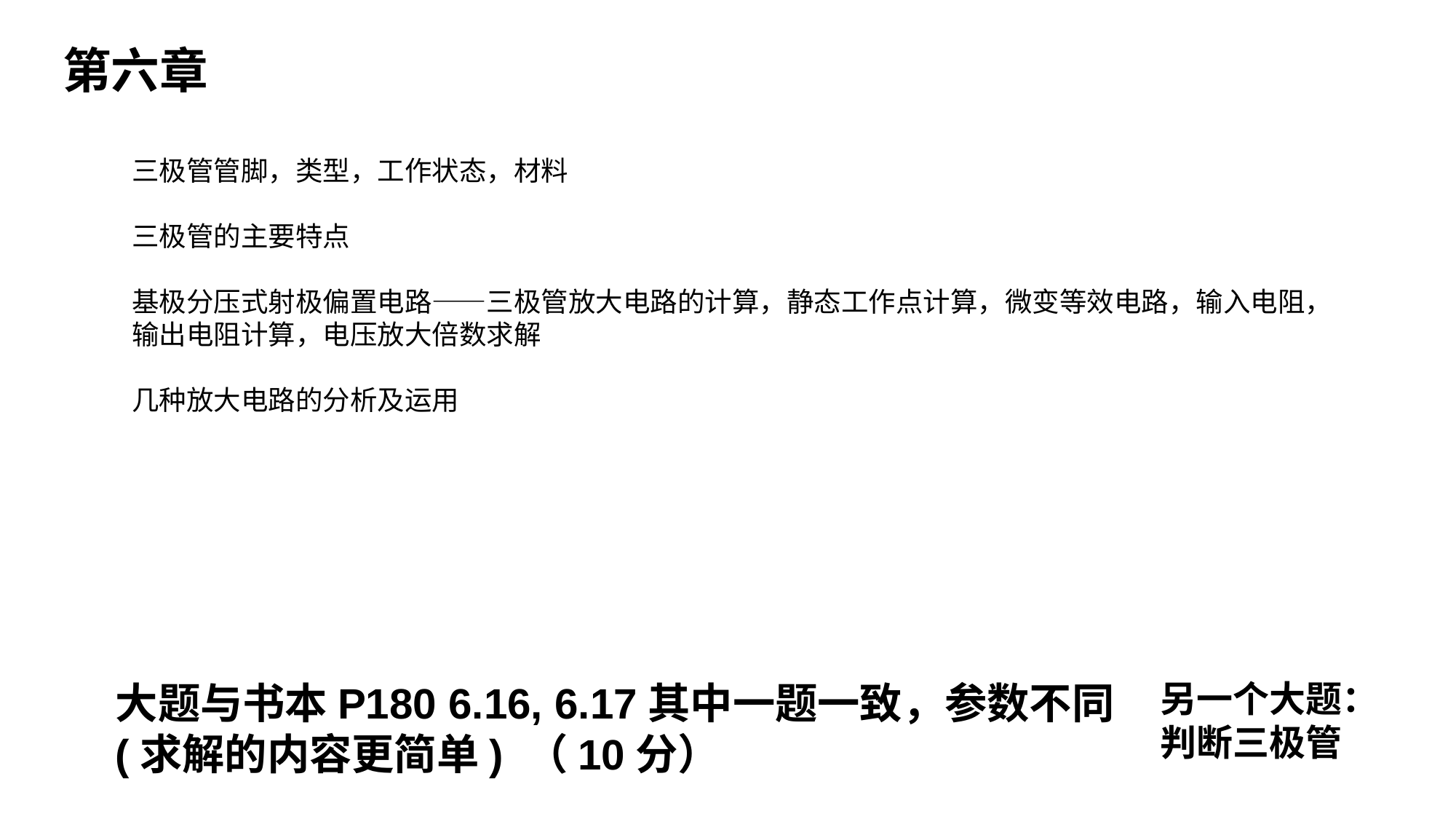

第六章
三极管管脚，类型，工作状态，材料

三极管的主要特点

基极分压式射极偏置电路——三极管放大电路的计算，静态工作点计算，微变等效电路，输入电阻，输出电阻计算，电压放大倍数求解

几种放大电路的分析及运用
大题与书本P180 6.16, 6.17其中一题一致，参数不同
(求解的内容更简单) （10分）
另一个大题：
判断三极管